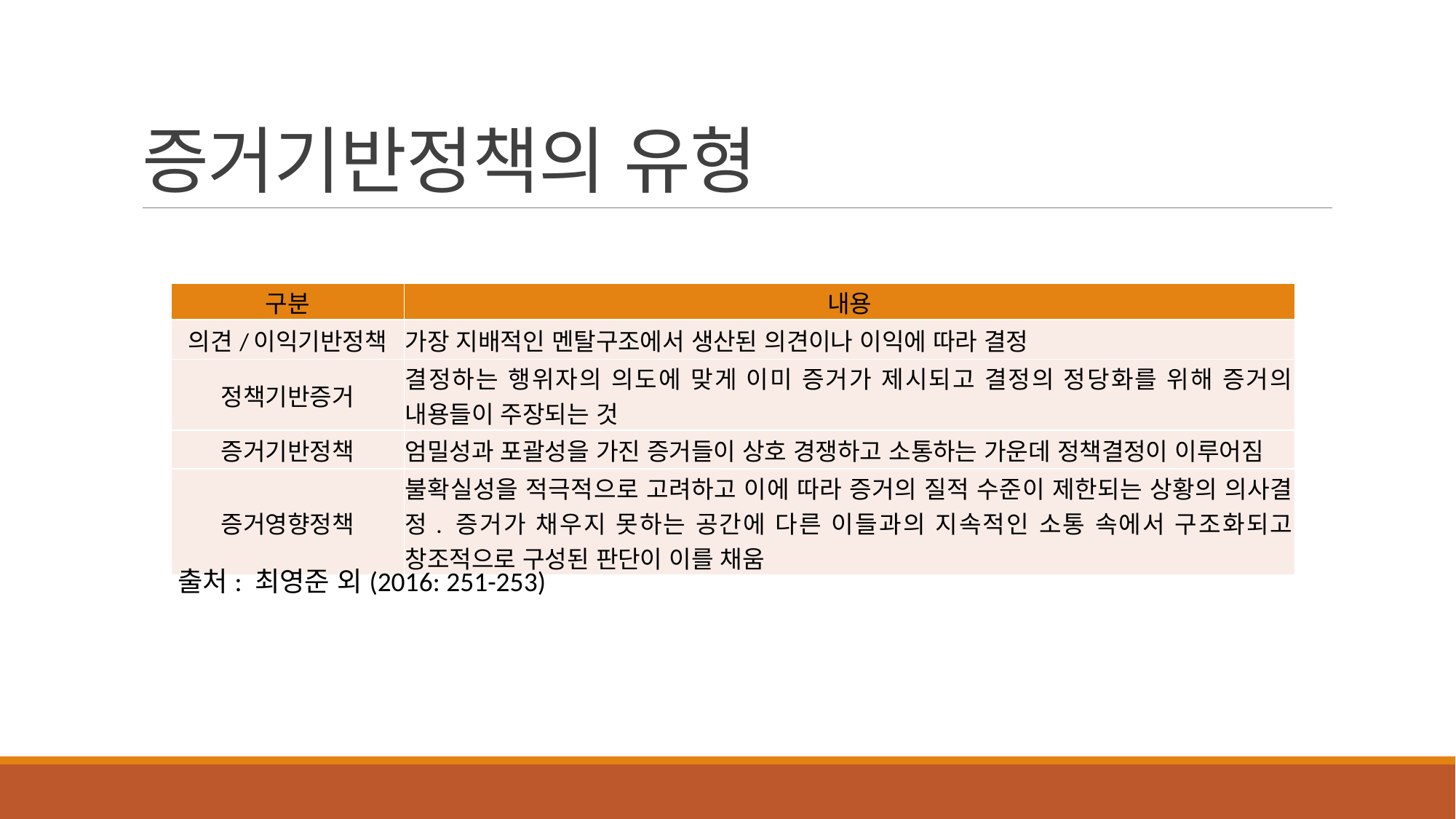

# 증거기반정책의 유형
| 구분 | 내용 |
| --- | --- |
| 의견/이익기반정책 | 가장 지배적인 멘탈구조에서 생산된 의견이나 이익에 따라 결정 |
| 정책기반증거 | 결정하는 행위자의 의도에 맞게 이미 증거가 제시되고 결정의 정당화를 위해 증거의 내용들이 주장되는 것 |
| 증거기반정책 | 엄밀성과 포괄성을 가진 증거들이 상호 경쟁하고 소통하는 가운데 정책결정이 이루어짐 |
| 증거영향정책 | 불확실성을 적극적으로 고려하고 이에 따라 증거의 질적 수준이 제한되는 상황의 의사결정. 증거가 채우지 못하는 공간에 다른 이들과의 지속적인 소통 속에서 구조화되고 창조적으로 구성된 판단이 이를 채움 |
출처: 최영준 외(2016: 251-253)